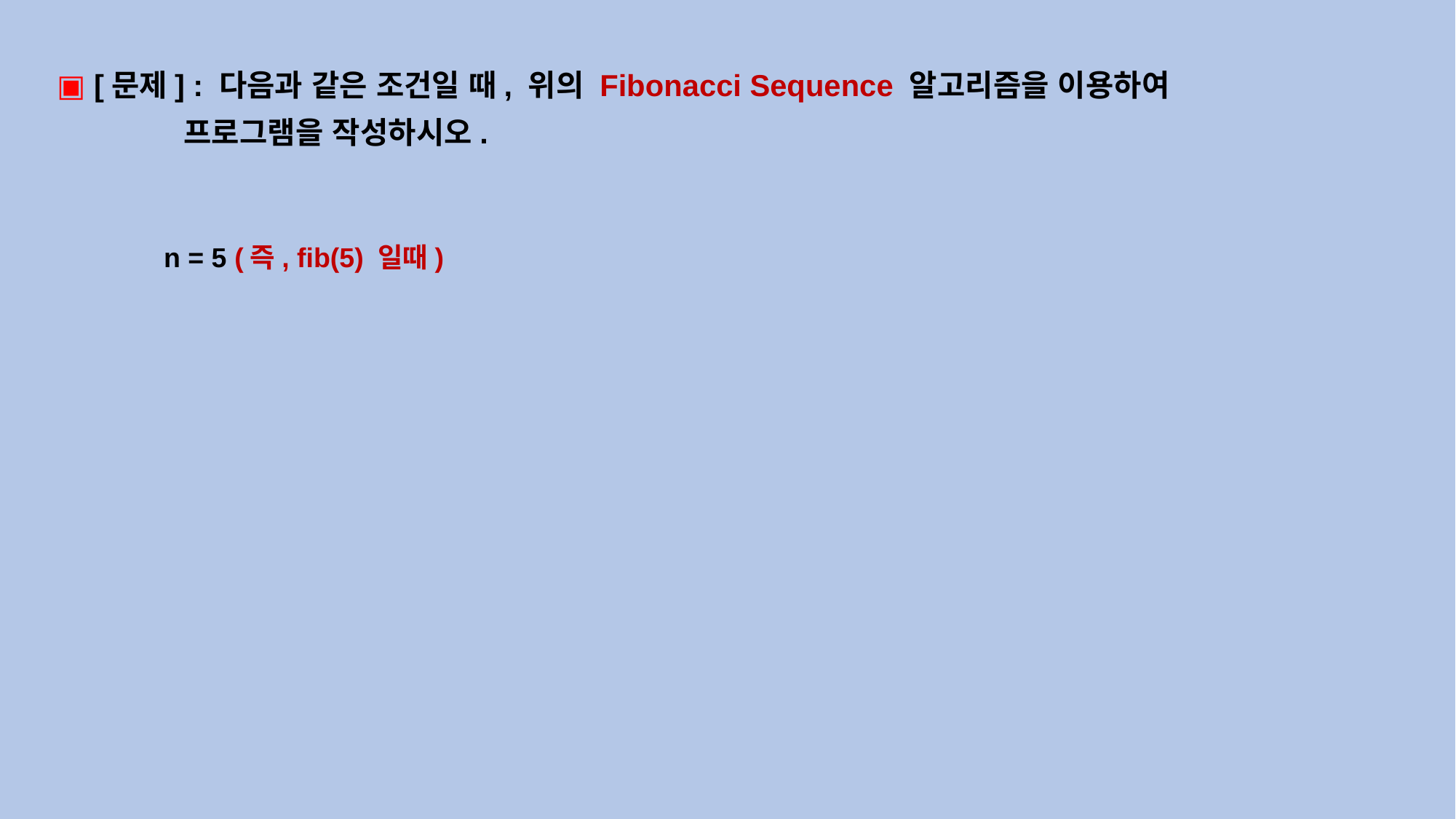

▣ [문제] : 다음과 같은 조건일 때, 위의 Fibonacci Sequence 알고리즘을 이용하여
              프로그램을 작성하시오.

              n = 5 (즉, fib(5) 일때)